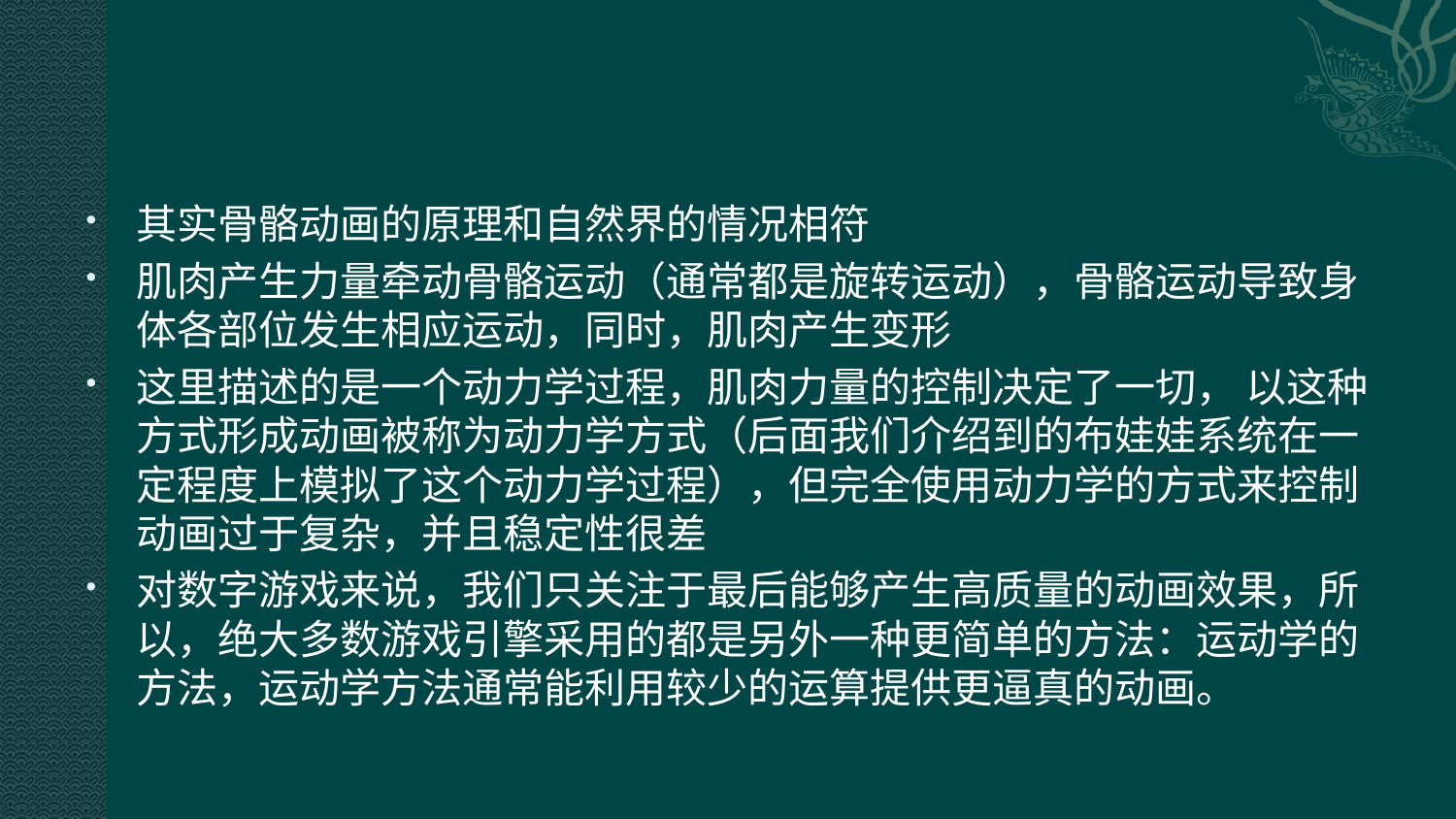

#
其实骨骼动画的原理和自然界的情况相符
肌肉产生力量牵动骨骼运动（通常都是旋转运动），骨骼运动导致身体各部位发生相应运动，同时，肌肉产生变形
这里描述的是一个动力学过程，肌肉力量的控制决定了一切， 以这种方式形成动画被称为动力学方式（后面我们介绍到的布娃娃系统在一定程度上模拟了这个动力学过程），但完全使用动力学的方式来控制动画过于复杂，并且稳定性很差
对数字游戏来说，我们只关注于最后能够产生高质量的动画效果，所以，绝大多数游戏引擎采用的都是另外一种更简单的方法：运动学的方法，运动学方法通常能利用较少的运算提供更逼真的动画。